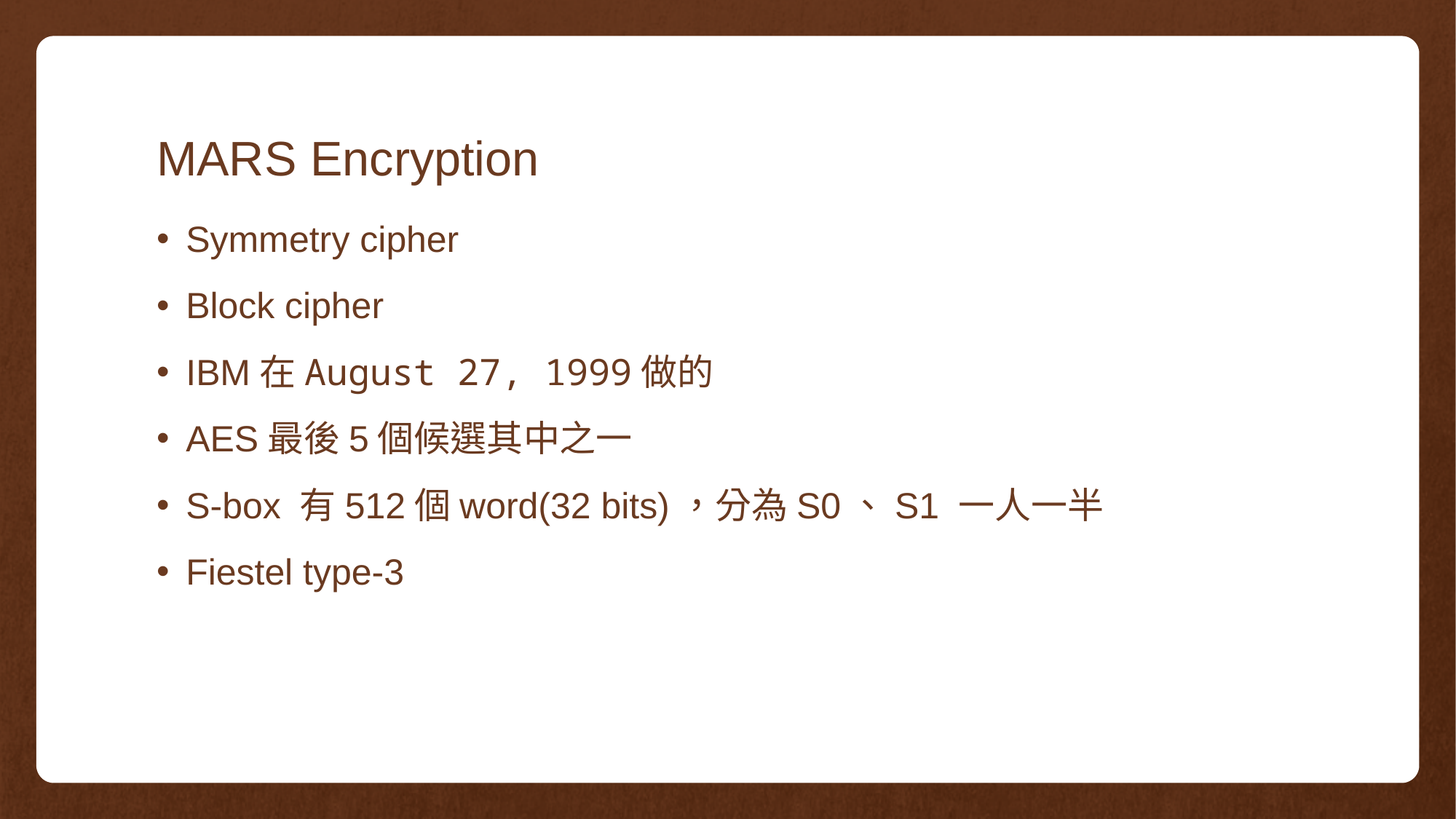

# MARS Encryption
Symmetry cipher
Block cipher
IBM在August 27, 1999做的
AES最後5個候選其中之一
S-box 有512個word(32 bits)，分為S0、S1 一人一半
Fiestel type-3